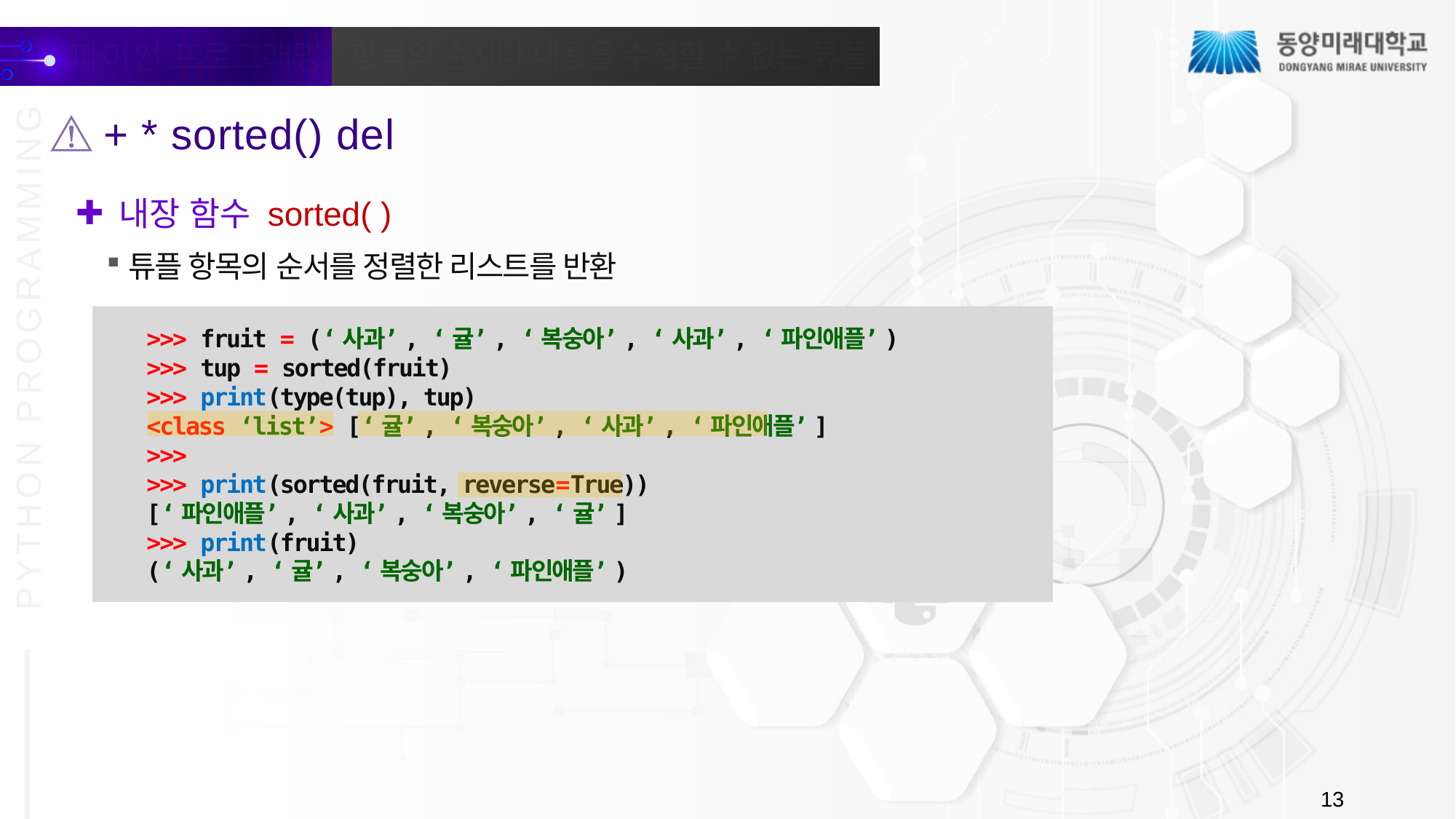

+ * sorted() del
내장 함수 sorted( )
튜플 항목의 순서를 정렬한 리스트를 반환
>>> fruit = (‘사과’, ‘귤’, ‘복숭아’, ‘사과’, ‘파인애플’)
>>> tup = sorted(fruit)
>>> print(type(tup), tup)
<class ‘list’> [‘귤’, ‘복숭아’, ‘사과’, ‘파인애플’]
>>>
>>> print(sorted(fruit, reverse=True))
[‘파인애플’, ‘사과’, ‘복숭아’, ‘귤’]
>>> print(fruit)
(‘사과’, ‘귤’, ‘복숭아’, ‘파인애플’)

13